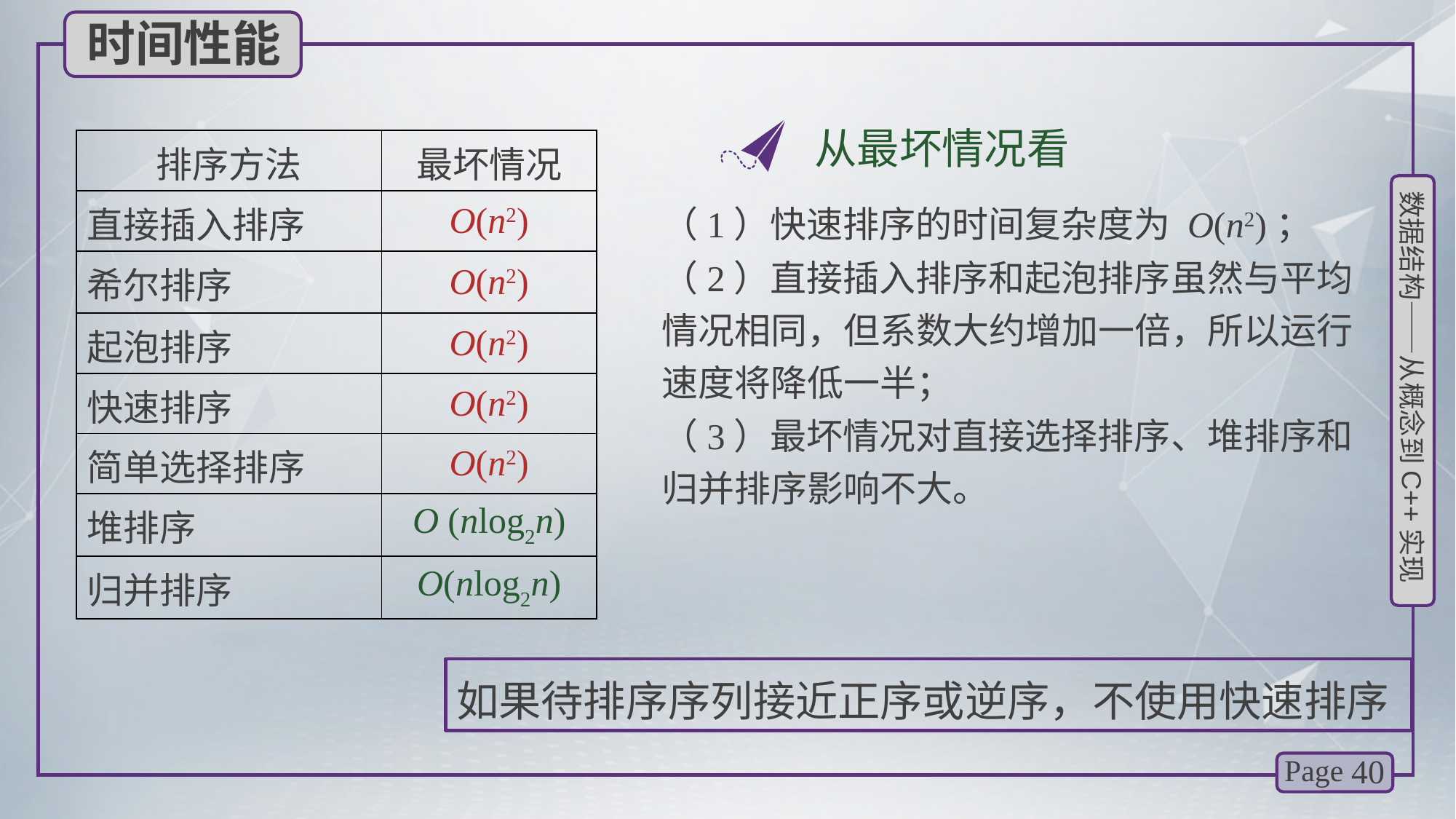

时间性能

从最坏情况看

| 排序方法 | 最坏情况 |
| --- | --- |
| 直接插入排序 | O(n2) |
| 希尔排序 | O(n2) |
| 起泡排序 | O(n2) |
| 快速排序 | O(n2) |
| 简单选择排序 | O(n2) |
| 堆排序 | O (nlog2n) |
| 归并排序 | O(nlog2n) |
（1）快速排序的时间复杂度为 O(n2)；
（2）直接插入排序和起泡排序虽然与平均情况相同，但系数大约增加一倍，所以运行速度将降低一半；
（3）最坏情况对直接选择排序、堆排序和归并排序影响不大。
如果待排序序列接近正序或逆序，不使用快速排序